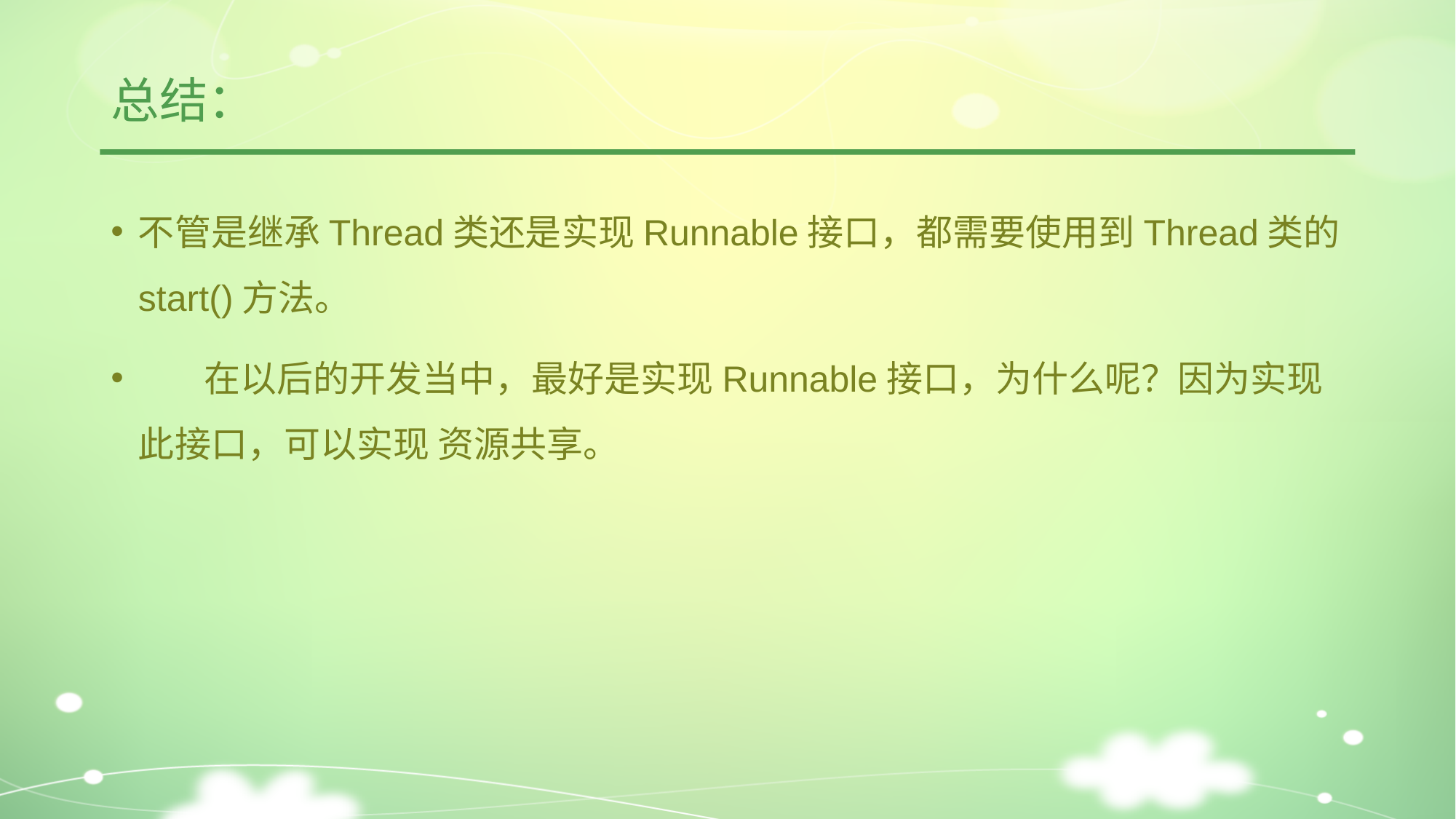

总结：

不管是继承Thread类还是实现Runnable接口，都需要使用到Thread类的start()方法。
       在以后的开发当中，最好是实现Runnable接口，为什么呢？因为实现此接口，可以实现 资源共享。